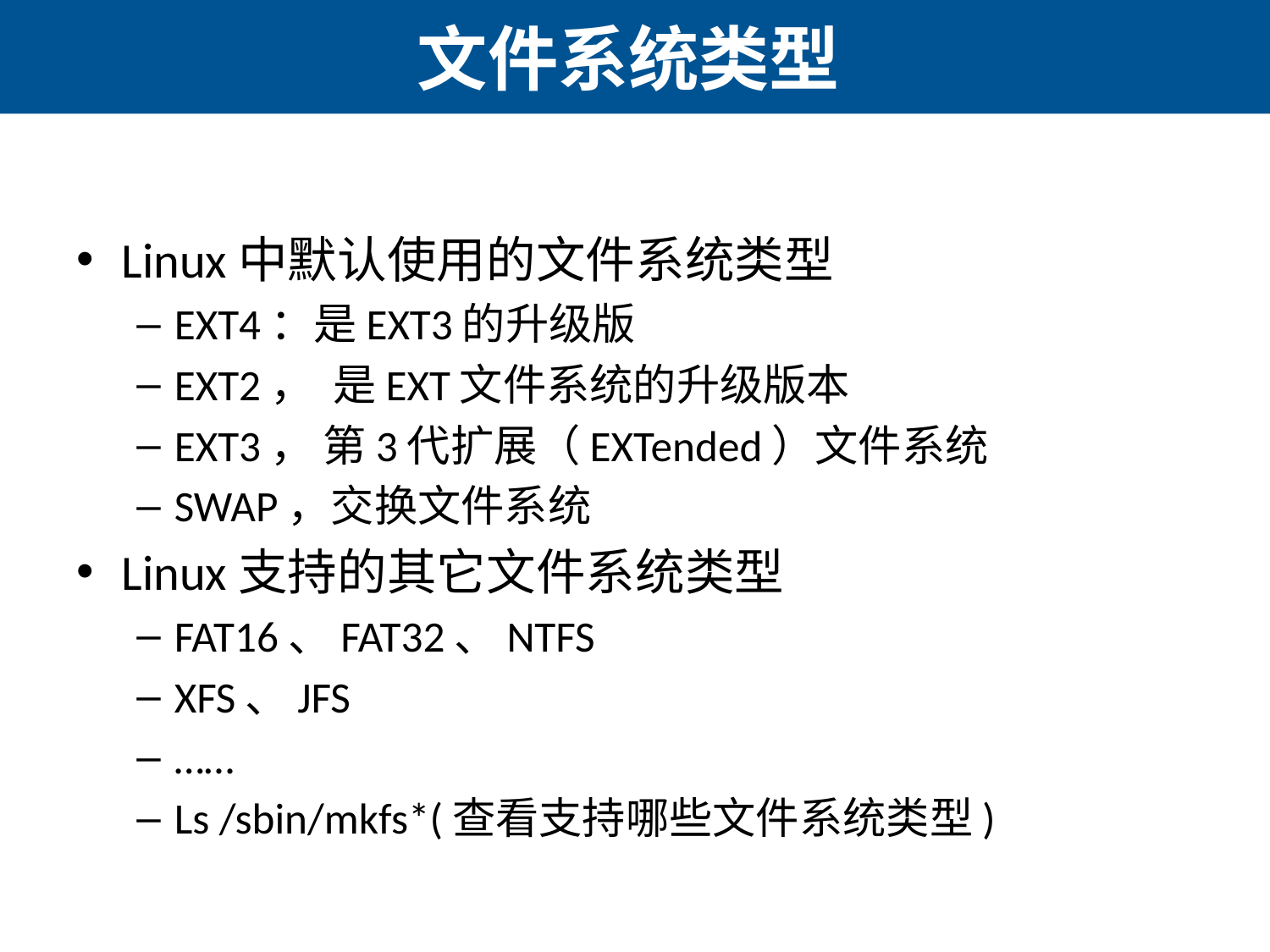

# 文件系统类型
Linux中默认使用的文件系统类型
EXT4：是EXT3的升级版
EXT2，  是EXT文件系统的升级版本
EXT3， 第3代扩展（EXTended）文件系统
SWAP，交换文件系统
Linux支持的其它文件系统类型
FAT16、FAT32、NTFS
XFS、JFS
……
Ls /sbin/mkfs*(查看支持哪些文件系统类型)